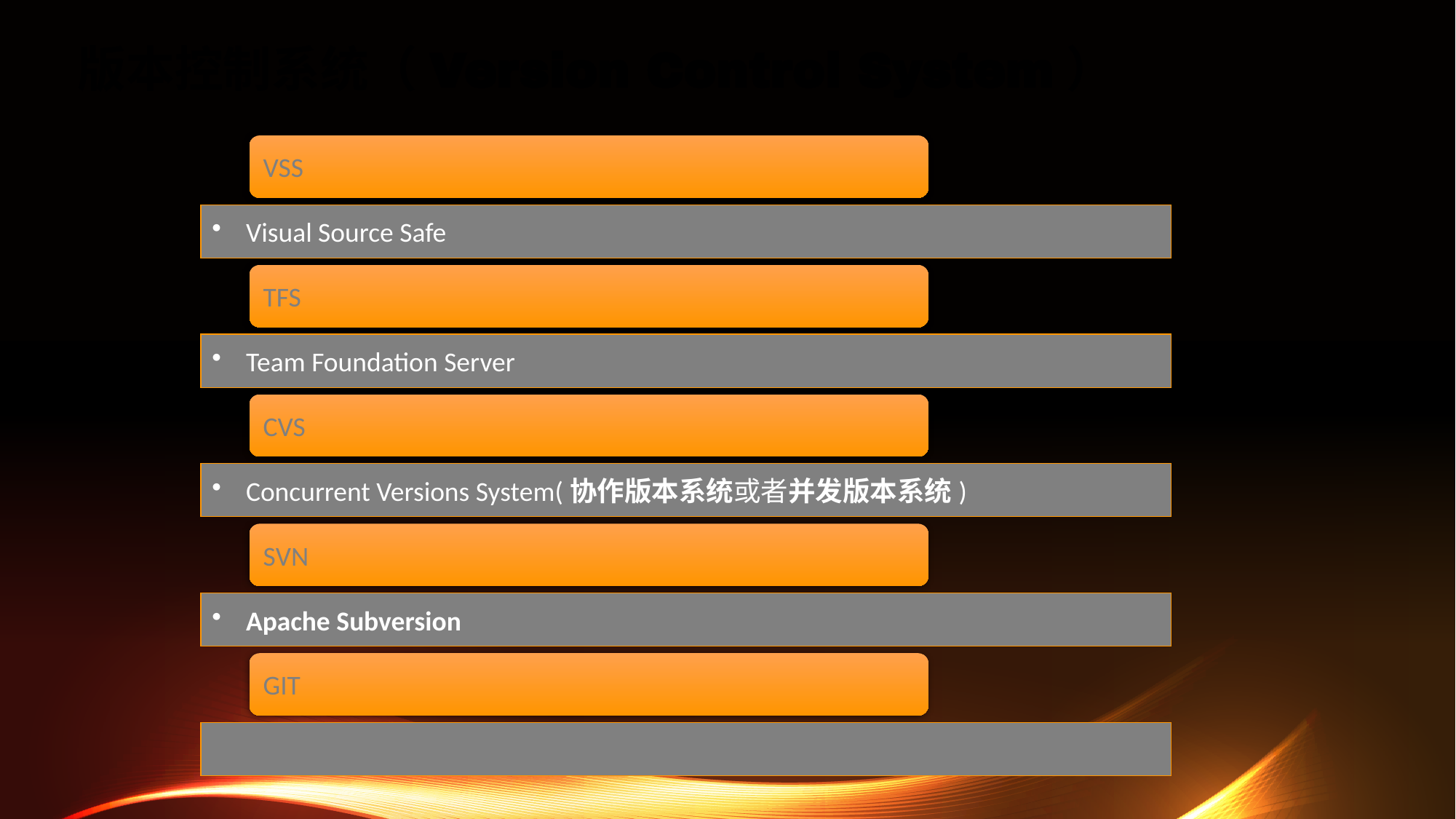

# 版本控制系统（Version Control System）
VSS
Visual Source Safe
TFS
CVS
SVN
GIT
Team Foundation Server
Concurrent Versions System(协作版本系统或者并发版本系统)
Apache Subversion